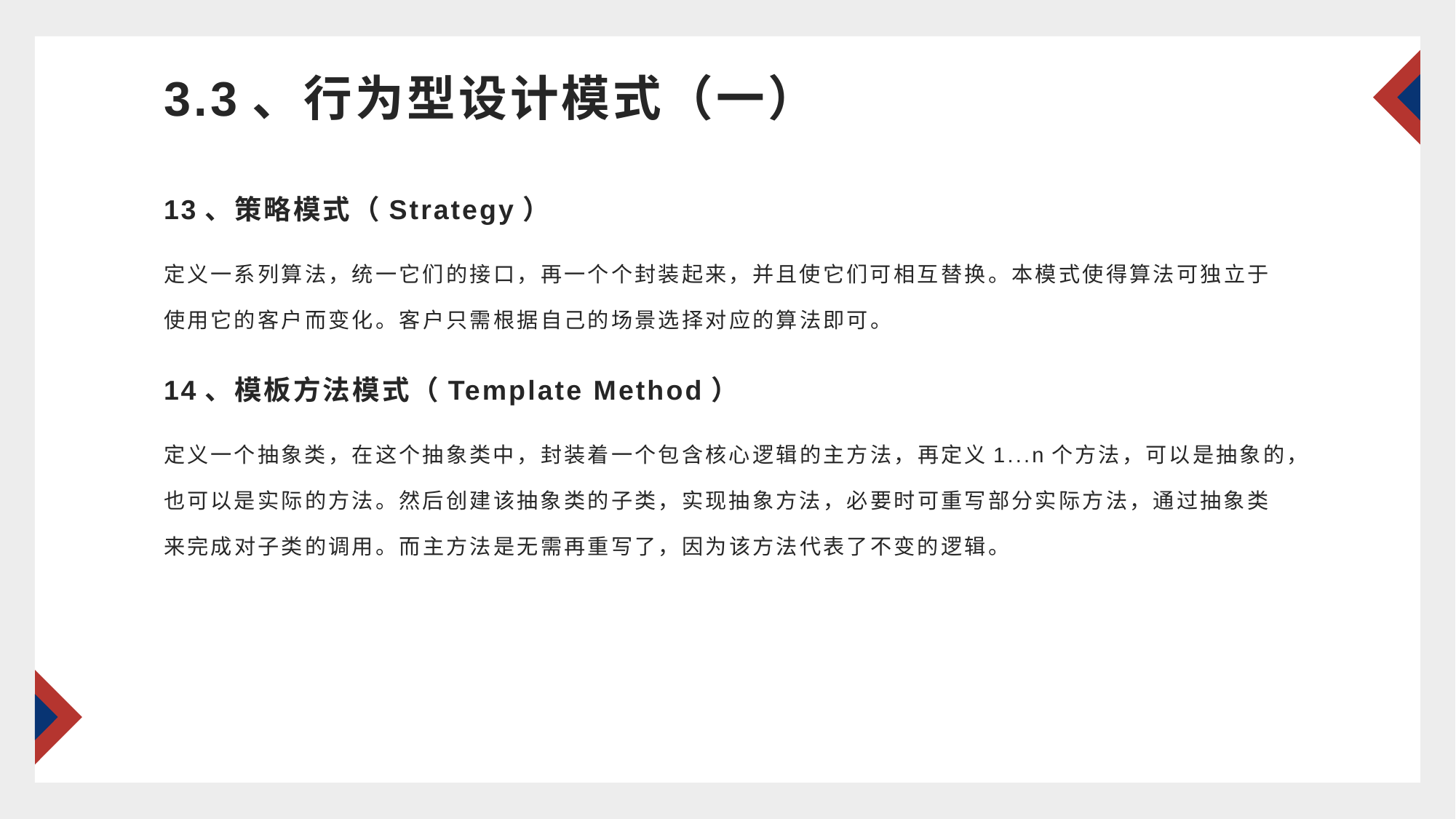

# 3.3、行为型设计模式（一）
13、策略模式（Strategy）
定义一系列算法，统一它们的接口，再一个个封装起来，并且使它们可相互替换。本模式使得算法可独立于使用它的客户而变化。客户只需根据自己的场景选择对应的算法即可。
14、模板方法模式（Template Method）
定义一个抽象类，在这个抽象类中，封装着一个包含核心逻辑的主方法，再定义1...n个方法，可以是抽象的，也可以是实际的方法。然后创建该抽象类的子类，实现抽象方法，必要时可重写部分实际方法，通过抽象类来完成对子类的调用。而主方法是无需再重写了，因为该方法代表了不变的逻辑。